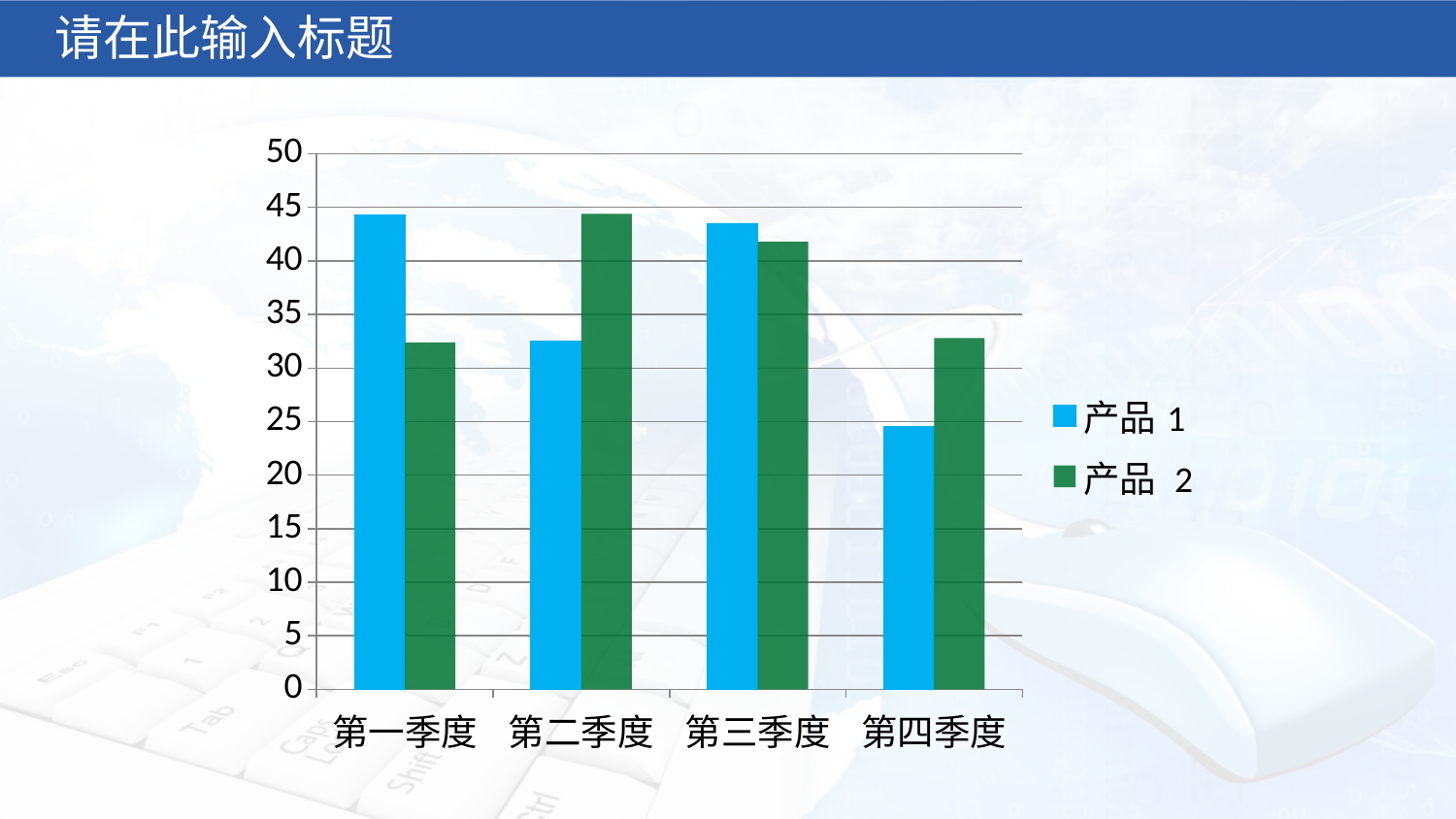

请在此输入标题

### Chart

| Category | 产品1 | 产品 2 |
|---|---|---|
| 第一季度 | 44.3 | 32.4 |
| 第二季度 | 32.5 | 44.4 |
| 第三季度 | 43.5 | 41.8 |
| 第四季度 | 24.5 | 32.8 |